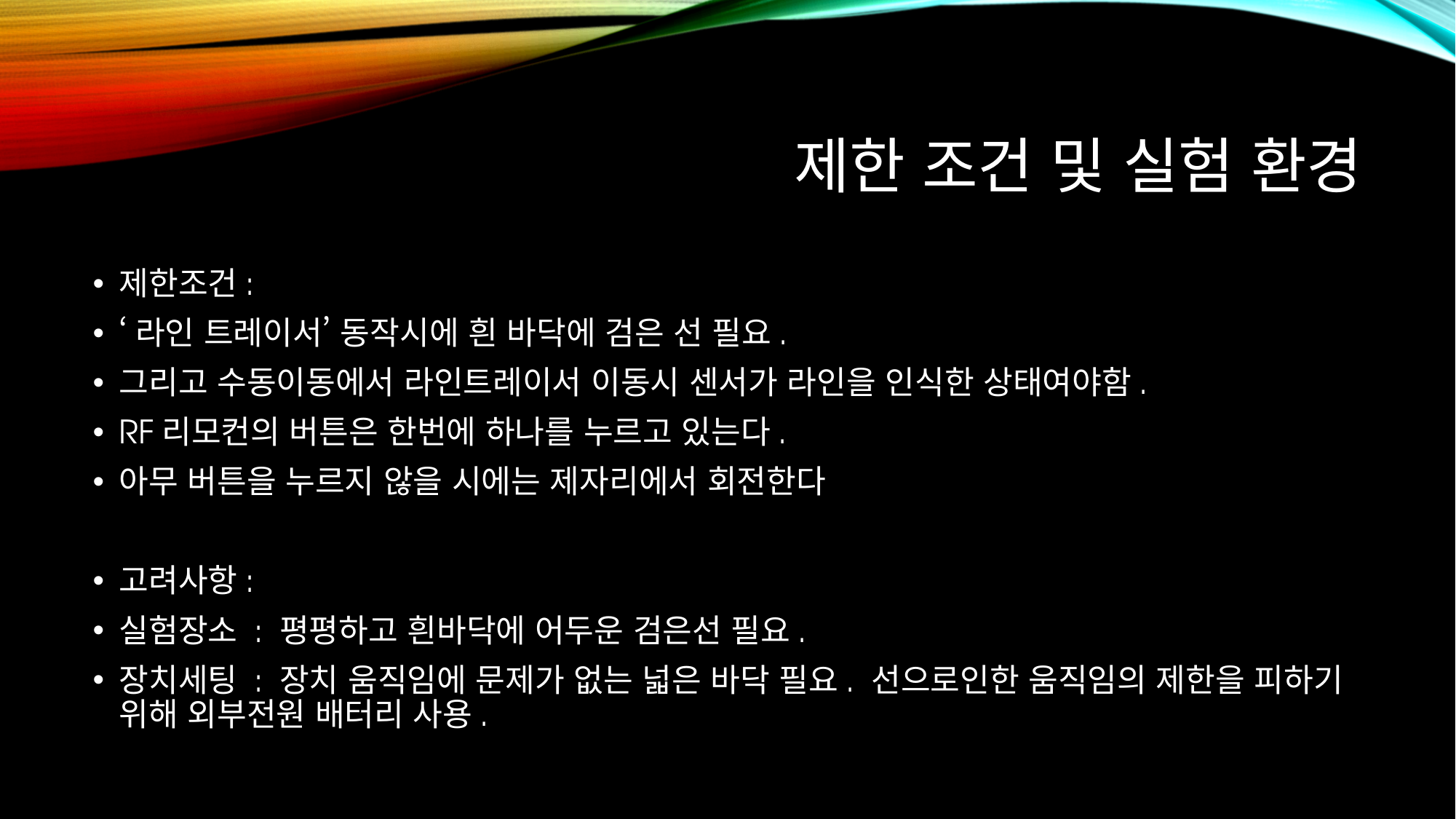

# 제한 조건 및 실험 환경
제한조건:
‘라인 트레이서’ 동작시에 흰 바닥에 검은 선 필요.
그리고 수동이동에서 라인트레이서 이동시 센서가 라인을 인식한 상태여야함.
RF리모컨의 버튼은 한번에 하나를 누르고 있는다.
아무 버튼을 누르지 않을 시에는 제자리에서 회전한다

고려사항:
실험장소 : 평평하고 흰바닥에 어두운 검은선 필요.
장치세팅 : 장치 움직임에 문제가 없는 넓은 바닥 필요. 선으로인한 움직임의 제한을 피하기 위해 외부전원 배터리 사용.